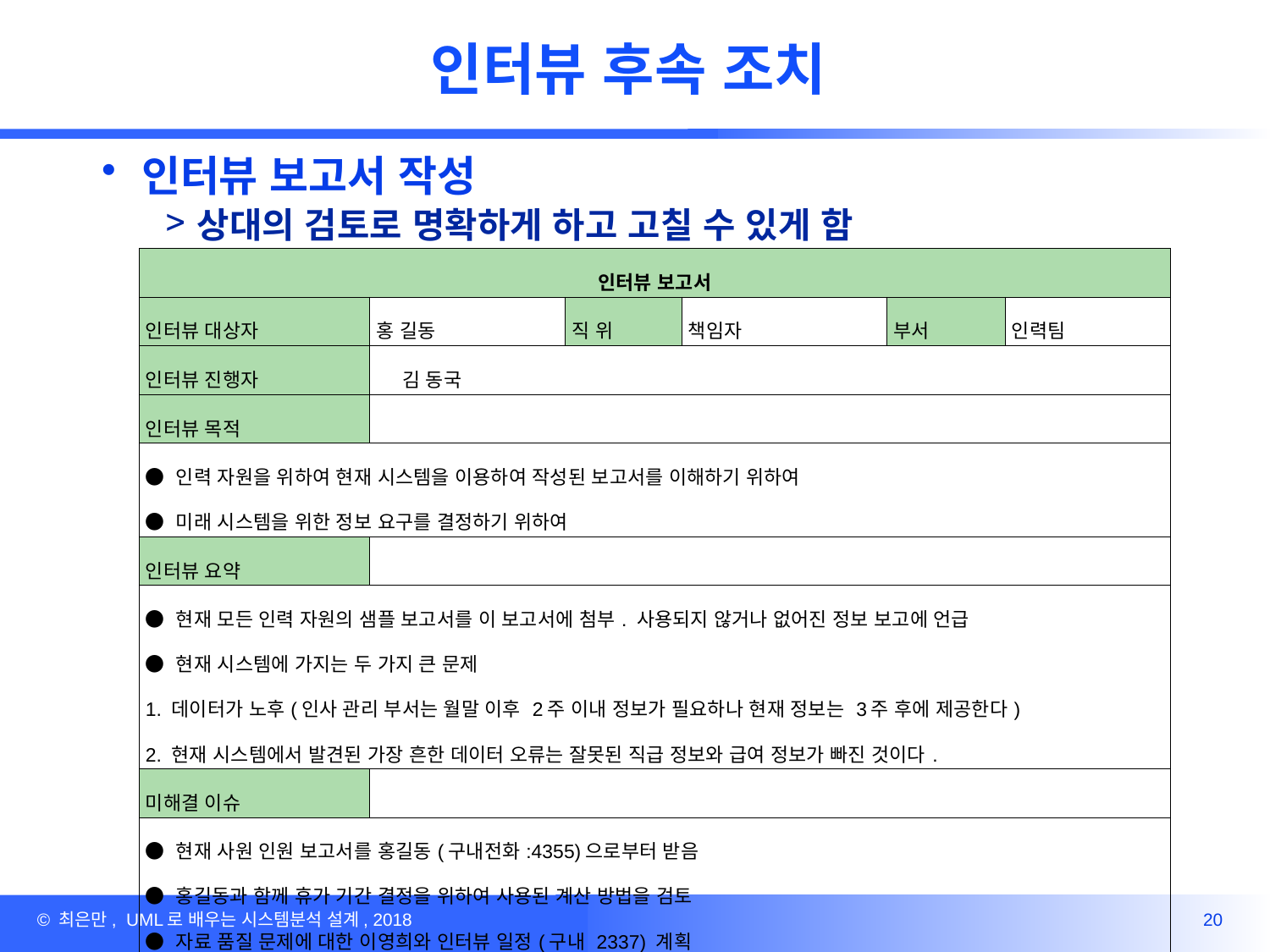

# 인터뷰 후속 조치
인터뷰 보고서 작성
상대의 검토로 명확하게 하고 고칠 수 있게 함
| 인터뷰 보고서 |  |  |  |  |  |
| --- | --- | --- | --- | --- | --- |
| 인터뷰 대상자 | 홍 길동 | 직 위 | 책임자 | 부서 | 인력팀 |
| 인터뷰 진행자 | 김 동국 |  |  |  |  |
| 인터뷰 목적 |  |  |  |  |  |
| ● 인력 자원을 위하여 현재 시스템을 이용하여 작성된 보고서를 이해하기 위하여 ● 미래 시스템을 위한 정보 요구를 결정하기 위하여 |  |  |  |  |  |
| 인터뷰 요약 |  |  |  |  |  |
| ● 현재 모든 인력 자원의 샘플 보고서를 이 보고서에 첨부. 사용되지 않거나 없어진 정보 보고에 언급 ● 현재 시스템에 가지는 두 가지 큰 문제 1. 데이터가 노후(인사 관리 부서는 월말 이후 2주 이내 정보가 필요하나 현재 정보는 3주 후에 제공한다) 2. 현재 시스템에서 발견된 가장 흔한 데이터 오류는 잘못된 직급 정보와 급여 정보가 빠진 것이다. |  |  |  |  |  |
| 미해결 이슈 |  |  |  |  |  |
| ● 현재 사원 인원 보고서를 홍길동(구내전화:4355)으로부터 받음 ● 홍길동과 함께 휴가 기간 결정을 위하여 사용된 계산 방법을 검토 ● 자료 품질 문제에 대한 이영희와 인터뷰 일정(구내 2337) 계획 |  |  |  |  |  |
| 자세한 내용 | 첨부된 자료 참조 |  |  |  |  |